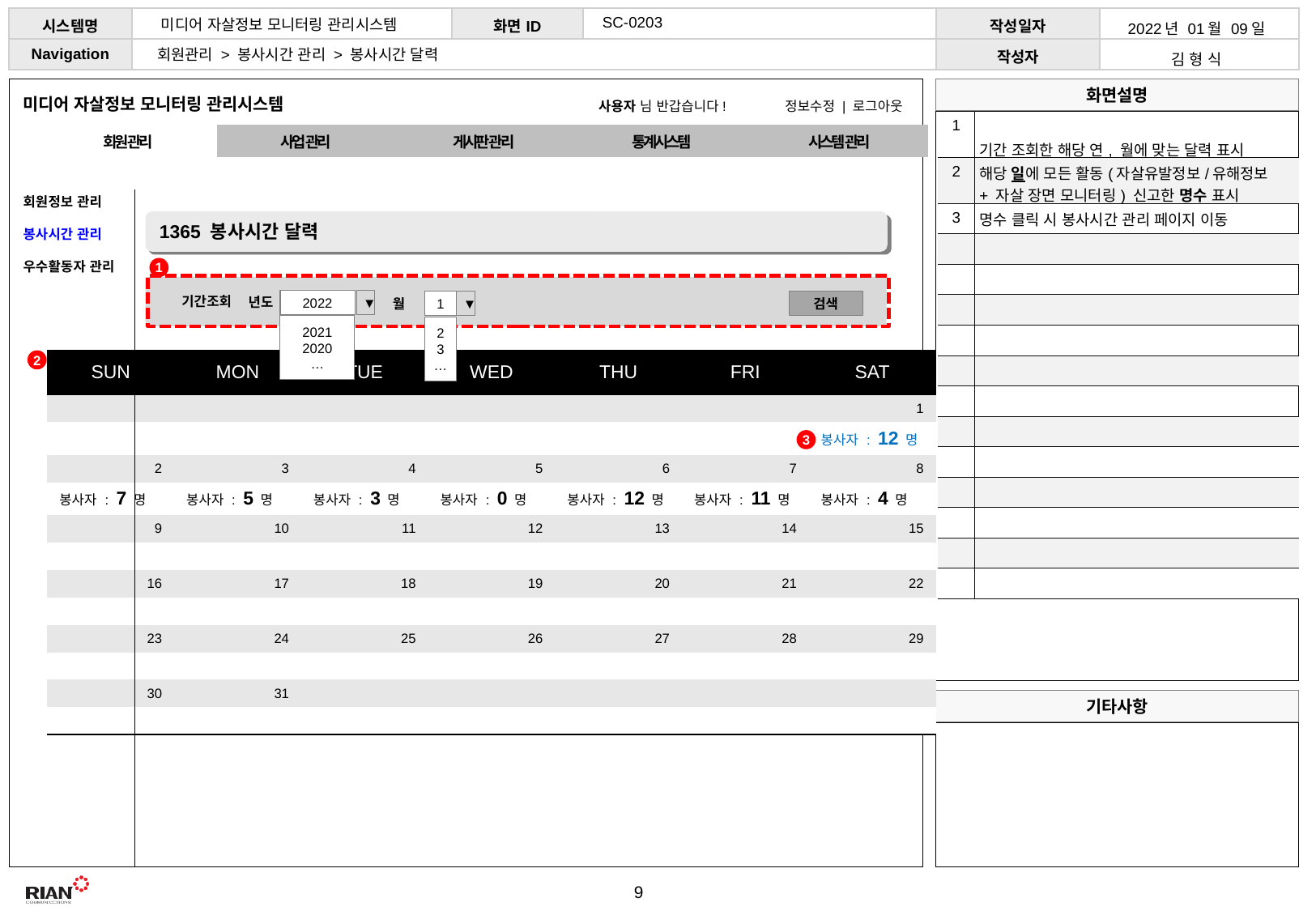

SC-0203
미디어 자살정보 모니터링 관리시스템
| 2022년 01월 09일 |
| --- |
| 김 형 식 |
회원관리 > 봉사시간 관리 > 봉사시간 달력
미디어 자살정보 모니터링 관리시스템
사용자 님 반갑습니다!
정보수정 | 로그아웃
| 1 | 기간 조회한 해당 연, 월에 맞는 달력 표시 |
| --- | --- |
| 2 | 해당 일에 모든 활동(자살유발정보/유해정보 + 자살 장면 모니터링) 신고한 명수 표시 |
| 3 | 명수 클릭 시 봉사시간 관리 페이지 이동 |
|  |  |
|  |  |
|  |  |
|  |  |
|  |  |
|  |  |
|  |  |
|  |  |
|  |  |
|  |  |
|  |  |
|  |  |
| 회원 관리 | 사업 관리 | 게시판 관리 | 통계시스템 | 시스템 관리 |
| --- | --- | --- | --- | --- |
  회원정보 관리
  봉사시간 관리
  우수활동자 관리
1365 봉사시간 달력
1

기간조회
년도
월
2022
▼
검색
▼
1
2021
2020
…
2
3
…
2
| SUN |  | MON |  | TUE |  | WED |  | THU |  | FRI |  | SAT |  |
| --- | --- | --- | --- | --- | --- | --- | --- | --- | --- | --- | --- | --- | --- |
|  |  |  |  |  |  |  |  |  |  |  |  |  | 1 |
|  |  |  |  |  |  |  |  |  |  |  |  | 봉사자 : 12 명 |  |
|  | 2 |  | 3 |  | 4 |  | 5 |  | 6 |  | 7 |  | 8 |
| 봉사자 : 7 명 |  | 봉사자 : 5 명 |  | 봉사자 : 3 명 |  | 봉사자 : 0 명 |  | 봉사자 : 12 명 |  | 봉사자 : 11 명 |  | 봉사자 : 4 명 |  |
|  | 9 |  | 10 |  | 11 |  | 12 |  | 13 |  | 14 |  | 15 |
|  |  |  |  |  |  |  |  |  |  |  |  |  |  |
|  | 16 |  | 17 |  | 18 |  | 19 |  | 20 |  | 21 |  | 22 |
|  |  |  |  |  |  |  |  |  |  |  |  |  |  |
|  | 23 |  | 24 |  | 25 |  | 26 |  | 27 |  | 28 |  | 29 |
|  |  |  |  |  |  |  |  |  |  |  |  |  |  |
|  | 30 |  | 31 |  |  |  |  |  |  |  |  |  |  |
|  |  |  |  |  |  |  |  |  |  |  |  |  |  |
3